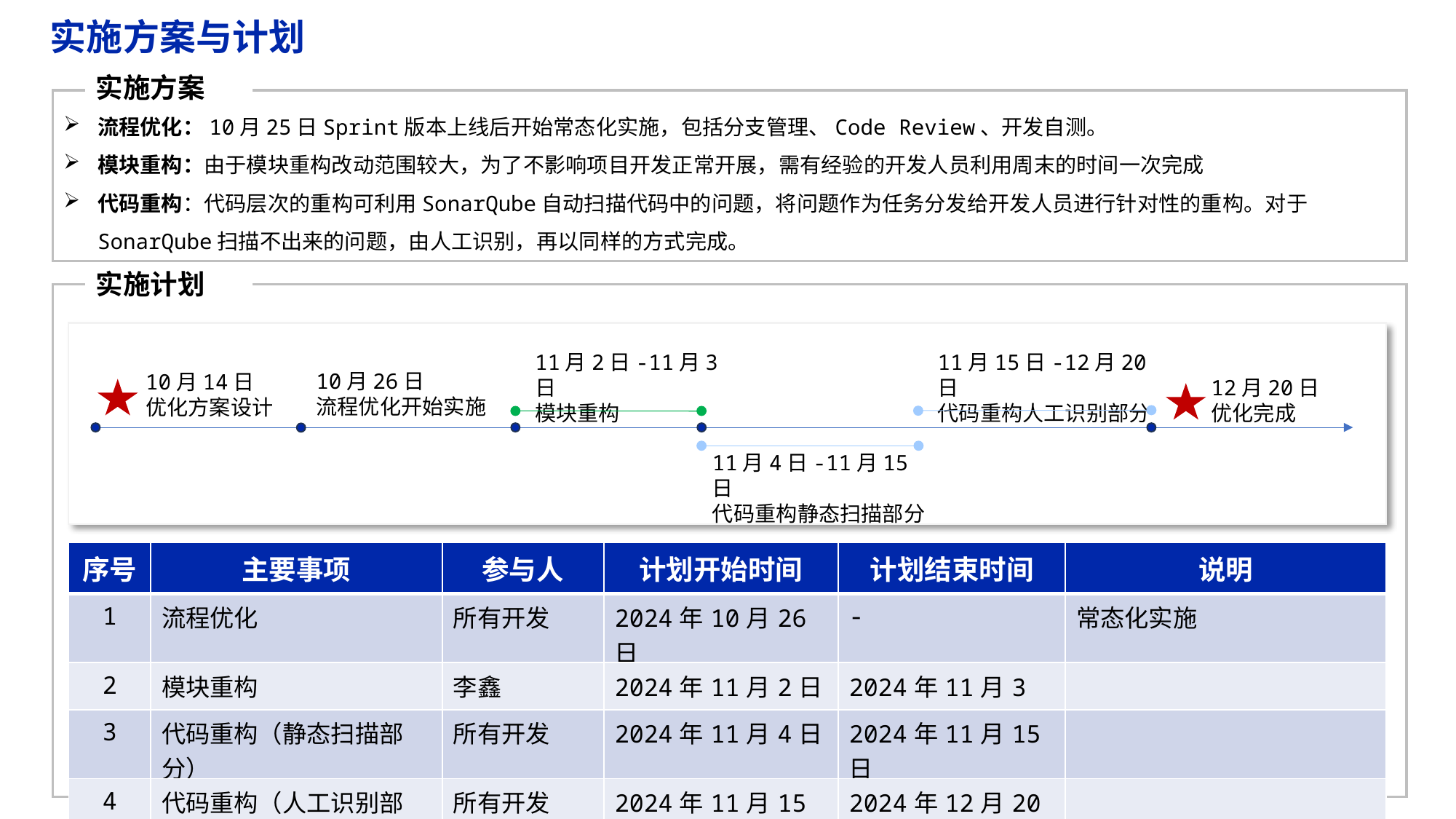

实施方案与计划
实施方案
流程优化：10月25日Sprint版本上线后开始常态化实施，包括分支管理、Code Review、开发自测。
模块重构：由于模块重构改动范围较大，为了不影响项目开发正常开展，需有经验的开发人员利用周末的时间一次完成
代码重构：代码层次的重构可利用SonarQube自动扫描代码中的问题，将问题作为任务分发给开发人员进行针对性的重构。对于SonarQube扫描不出来的问题，由人工识别，再以同样的方式完成。
实施计划

11月15日-12月20日
代码重构人工识别部分
11月2日-11月3日
模块重构
10月26日
流程优化开始实施
10月14日
优化方案设计
12月20日
优化完成

11月4日-11月15日
代码重构静态扫描部分
| 序号 | 主要事项 | 参与人 | 计划开始时间 | 计划结束时间 | 说明 |
| --- | --- | --- | --- | --- | --- |
| 1 | 流程优化 | 所有开发 | 2024年10月26日 | - | 常态化实施 |
| 2 | 模块重构 | 李鑫 | 2024年11月2日 | 2024年11月3日 |  |
| 3 | 代码重构（静态扫描部分） | 所有开发 | 2024年11月4日 | 2024年11月15日 |  |
| 4 | 代码重构（人工识别部分） | 所有开发 | 2024年11月15日 | 2024年12月20日 |  |